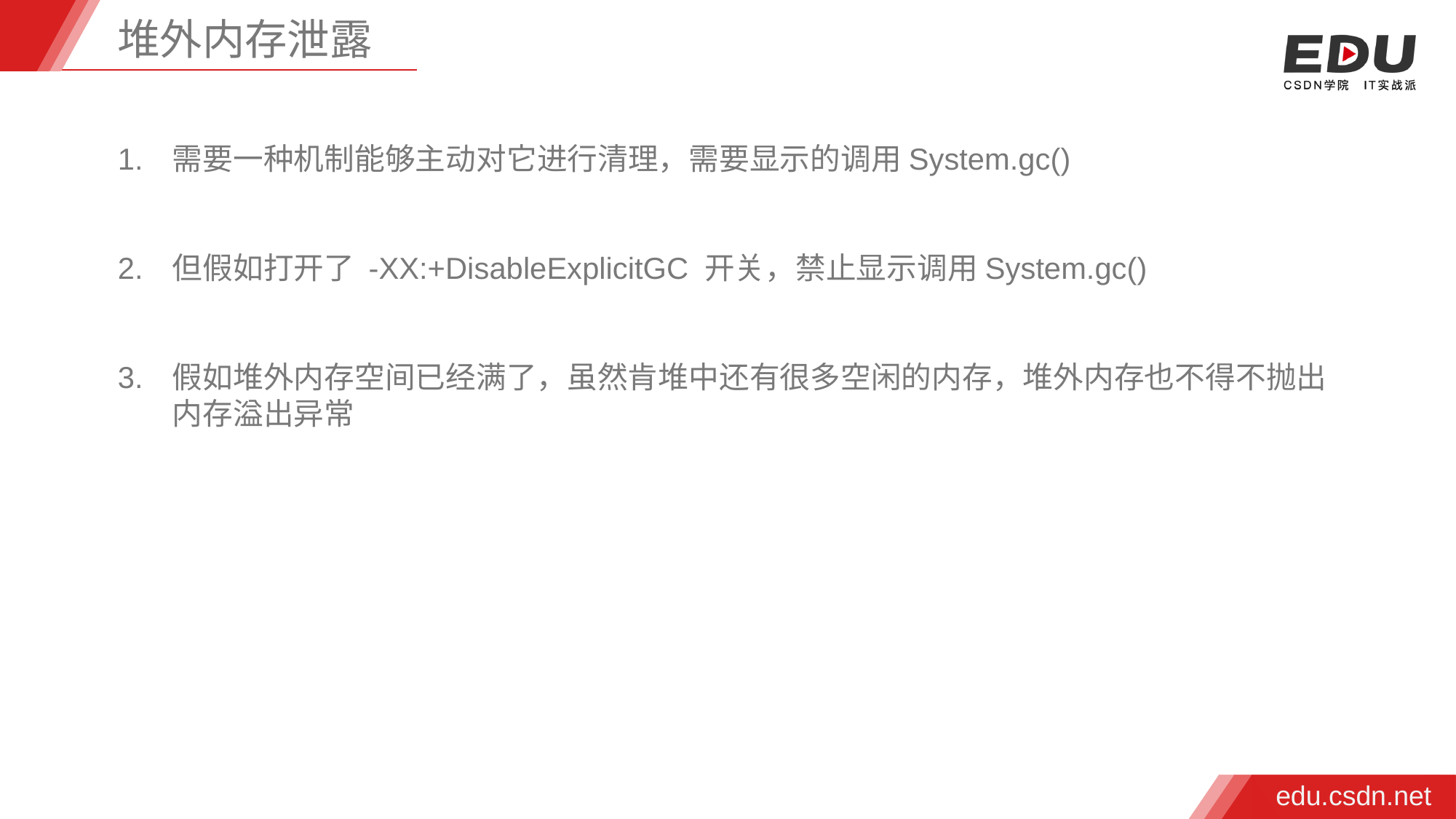

堆外内存泄露
需要一种机制能够主动对它进行清理，需要显示的调用System.gc()

但假如打开了 -XX:+DisableExplicitGC 开关，禁止显示调用System.gc()

假如堆外内存空间已经满了，虽然肯堆中还有很多空闲的内存，堆外内存也不得不抛出内存溢出异常

edu.csdn.net